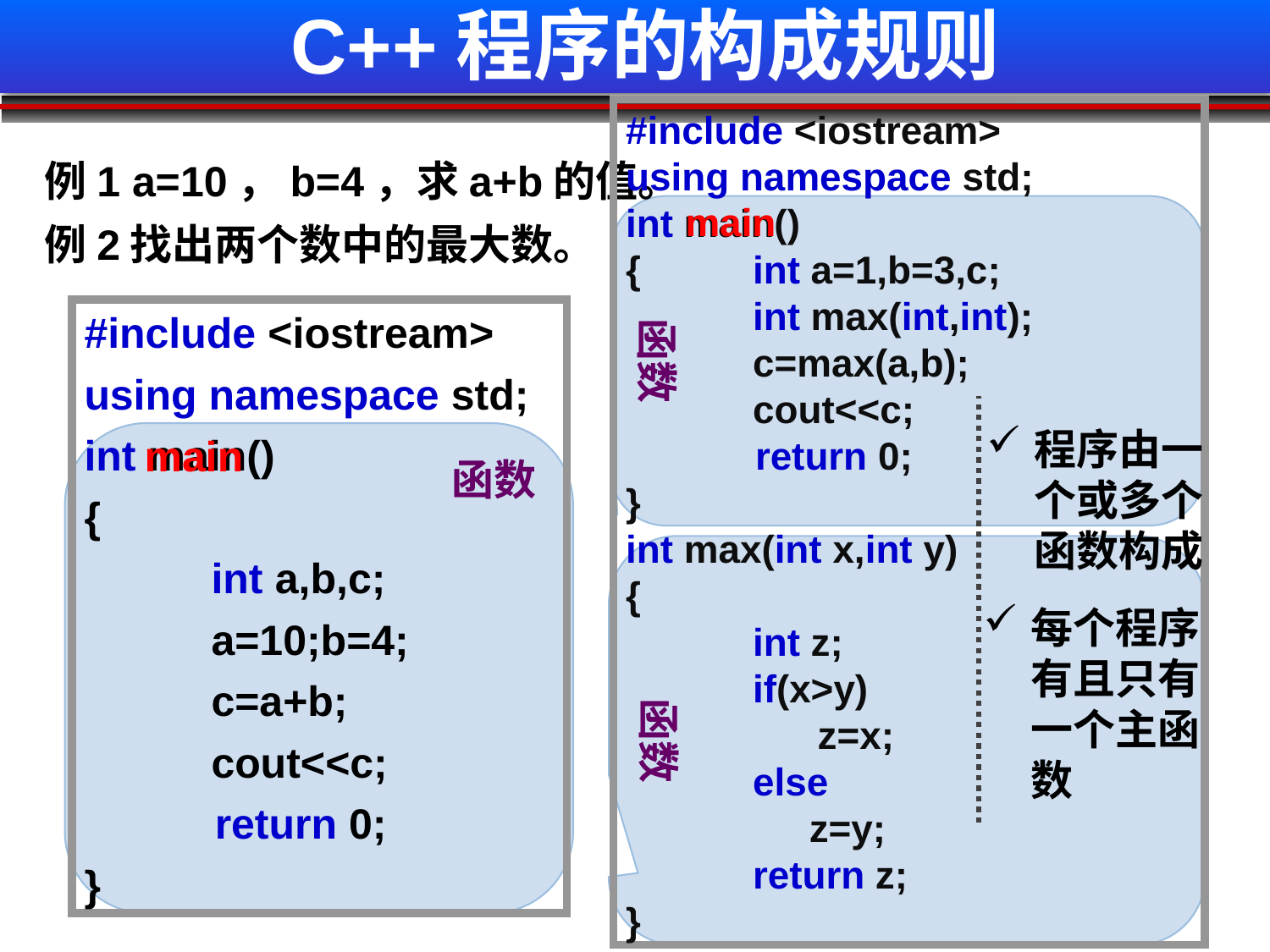

# C++程序的构成规则

#include <iostream>
using namespace std;
int main()
{	int a=1,b=3,c;
	int max(int,int);
	c=max(a,b);
	cout<<c;
            return 0;
}
int max(int x,int y)
{
	int z;
	if(x>y)
	      z=x;
	else
                 z=y;
	return z;
}

例1 a=10，b=4，求a+b的值。
main
函数
例2找出两个数中的最大数。
#include <iostream>
using namespace std;
int main()
{
	int a,b,c;
	a=10;b=4;
	c=a+b;
	cout<<c;
           return 0;
}
程序由一个或多个函数构成
main
函数
函数
每个程序有且只有一个主函数